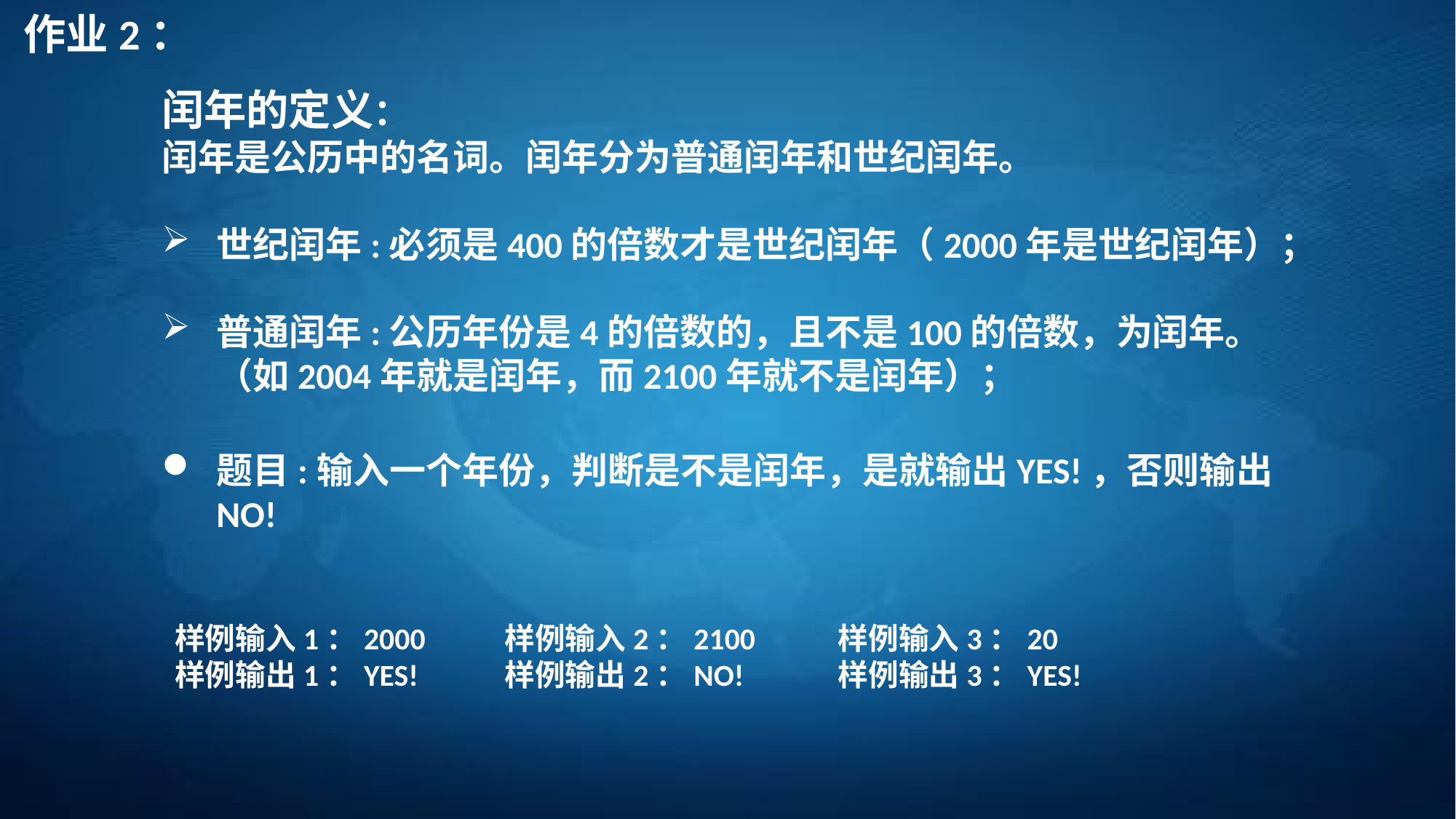

作业2：
闰年的定义：
闰年是公历中的名词。闰年分为普通闰年和世纪闰年。

世纪闰年:必须是400的倍数才是世纪闰年（2000年是世纪闰年）；

普通闰年:公历年份是4的倍数的，且不是100的倍数，为闰年。（如2004年就是闰年，而2100年就不是闰年）；

题目:输入一个年份，判断是不是闰年，是就输出YES!，否则输出NO!
样例输入1：2000
样例输出1：YES!
样例输入2：2100
样例输出2：NO!
样例输入3：20
样例输出3：YES!